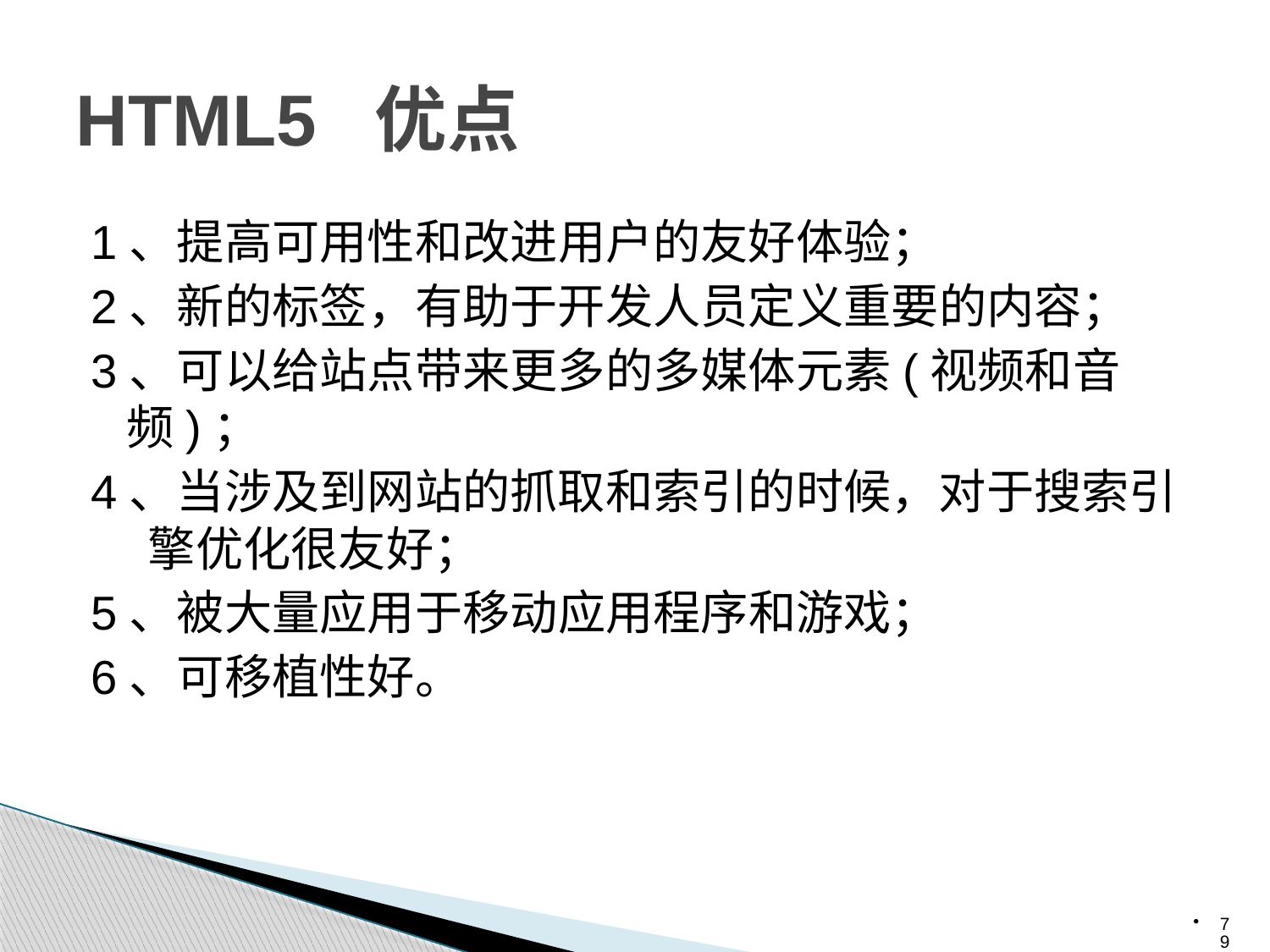

# HTML5  优点
1、提高可用性和改进用户的友好体验；
2、新的标签，有助于开发人员定义重要的内容；
3、可以给站点带来更多的多媒体元素(视频和音频)；
4、当涉及到网站的抓取和索引的时候，对于搜索引    擎优化很友好；
5、被大量应用于移动应用程序和游戏；
6、可移植性好。

79